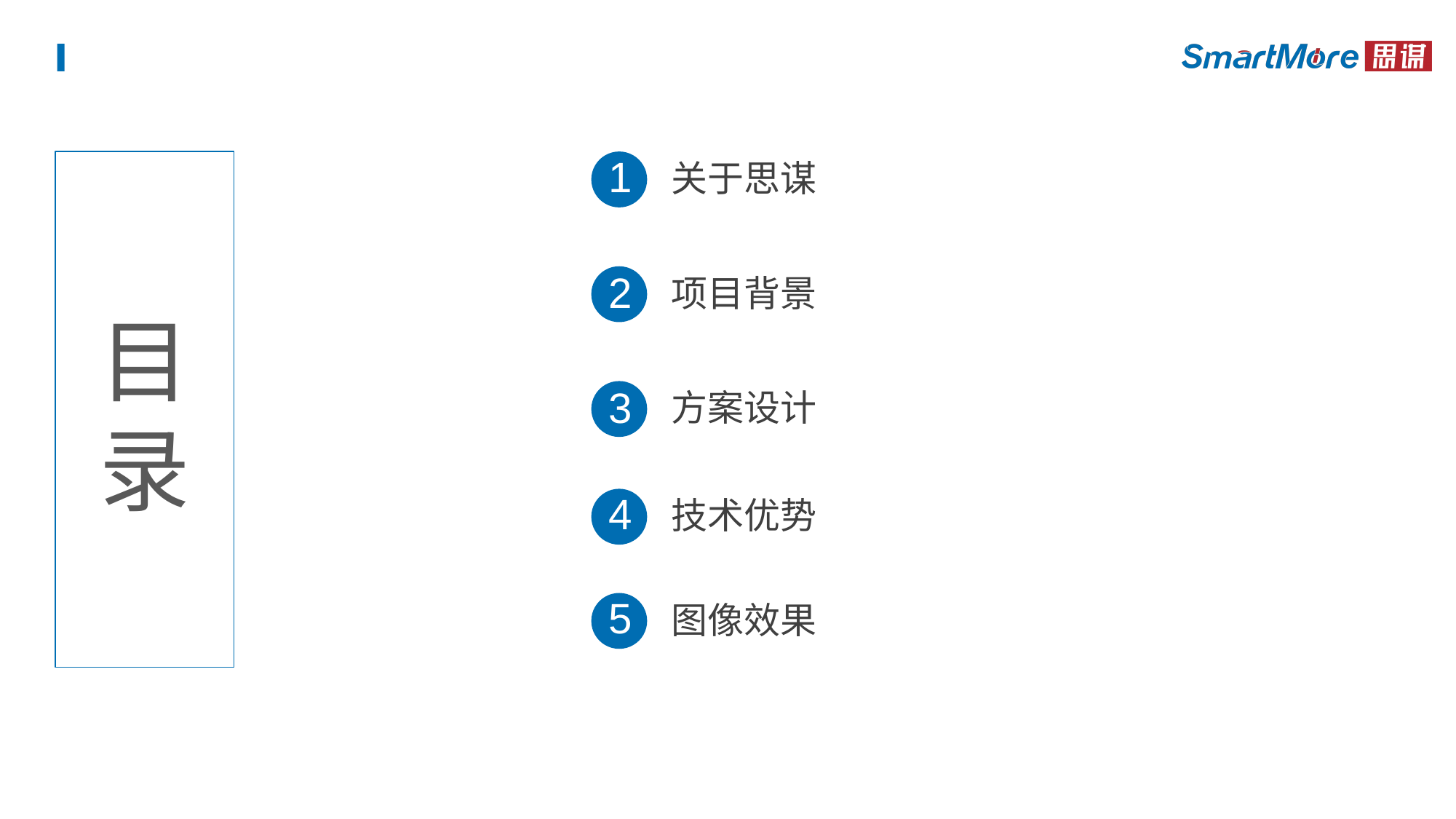

1
关于思谋

项目背景
2
目
录

方案设计
3

4
技术优势

5
图像效果